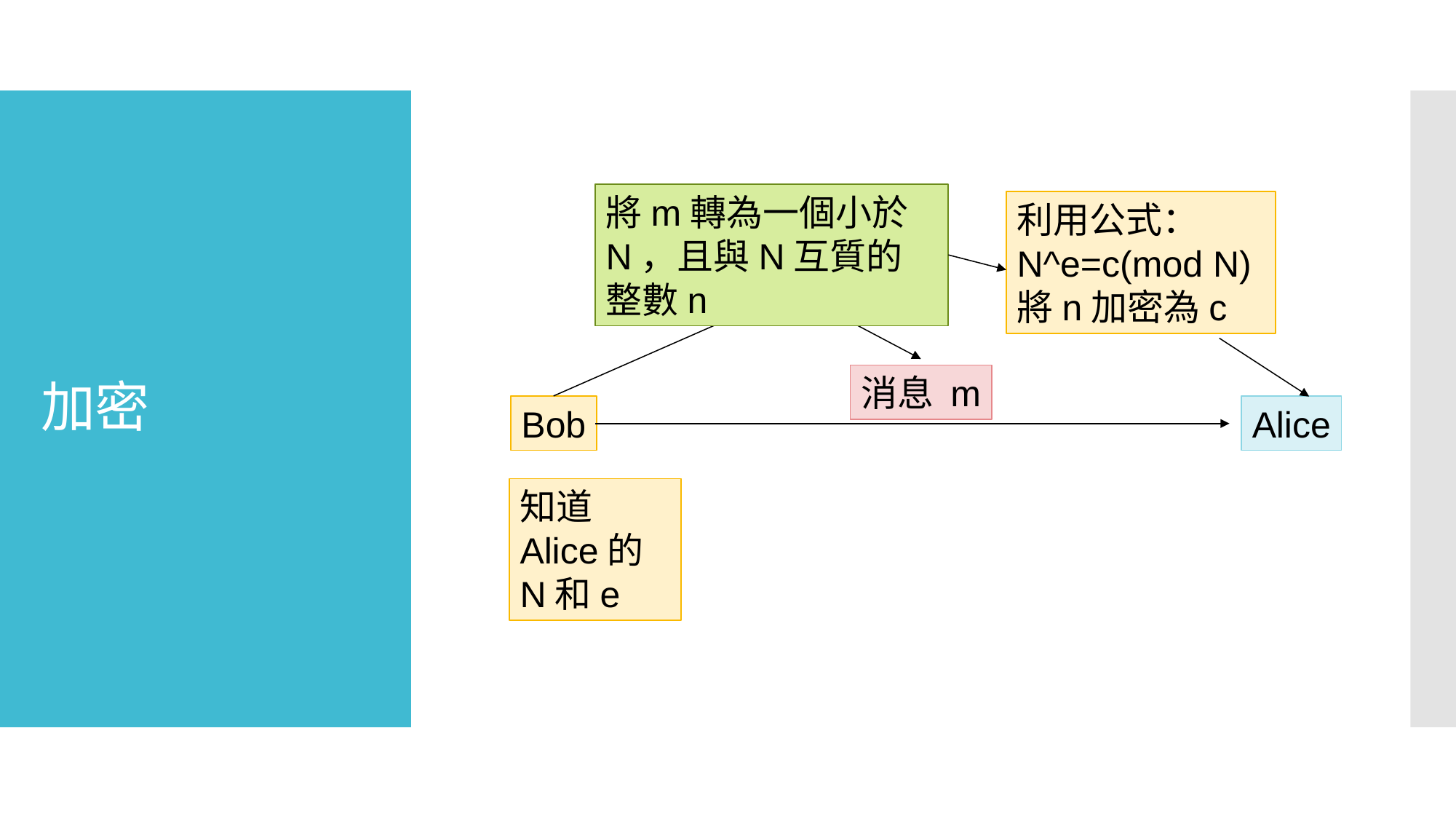

# 加密
將m轉為一個小於N，且與N互質的整數n
利用公式：
N^e=c(mod N)
將n加密為c
消息 m
Alice
Bob
知道Alice的N和e